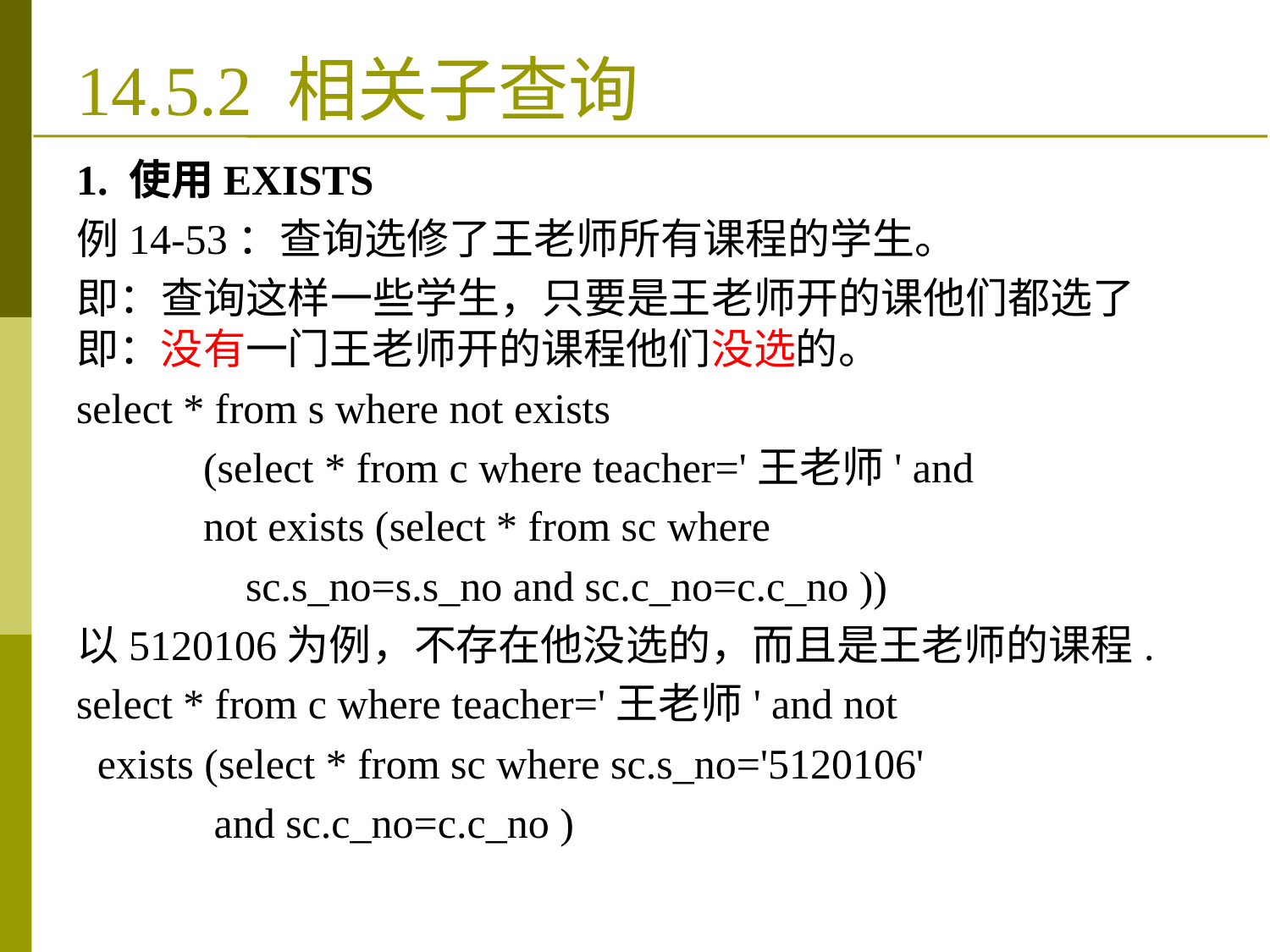

# 14.5.2 相关子查询
1. 使用EXISTS
例14-53：查询选修了王老师所有课程的学生。
即：查询这样一些学生，只要是王老师开的课他们都选了
即：没有一门王老师开的课程他们没选的。
select * from s where not exists
	(select * from c where teacher='王老师' and
            not exists (select * from sc where
                sc.s_no=s.s_no and sc.c_no=c.c_no ))
以5120106为例，不存在他没选的，而且是王老师的课程.
select * from c where teacher='王老师' and not
  exists (select * from sc where sc.s_no='5120106'
             and sc.c_no=c.c_no )